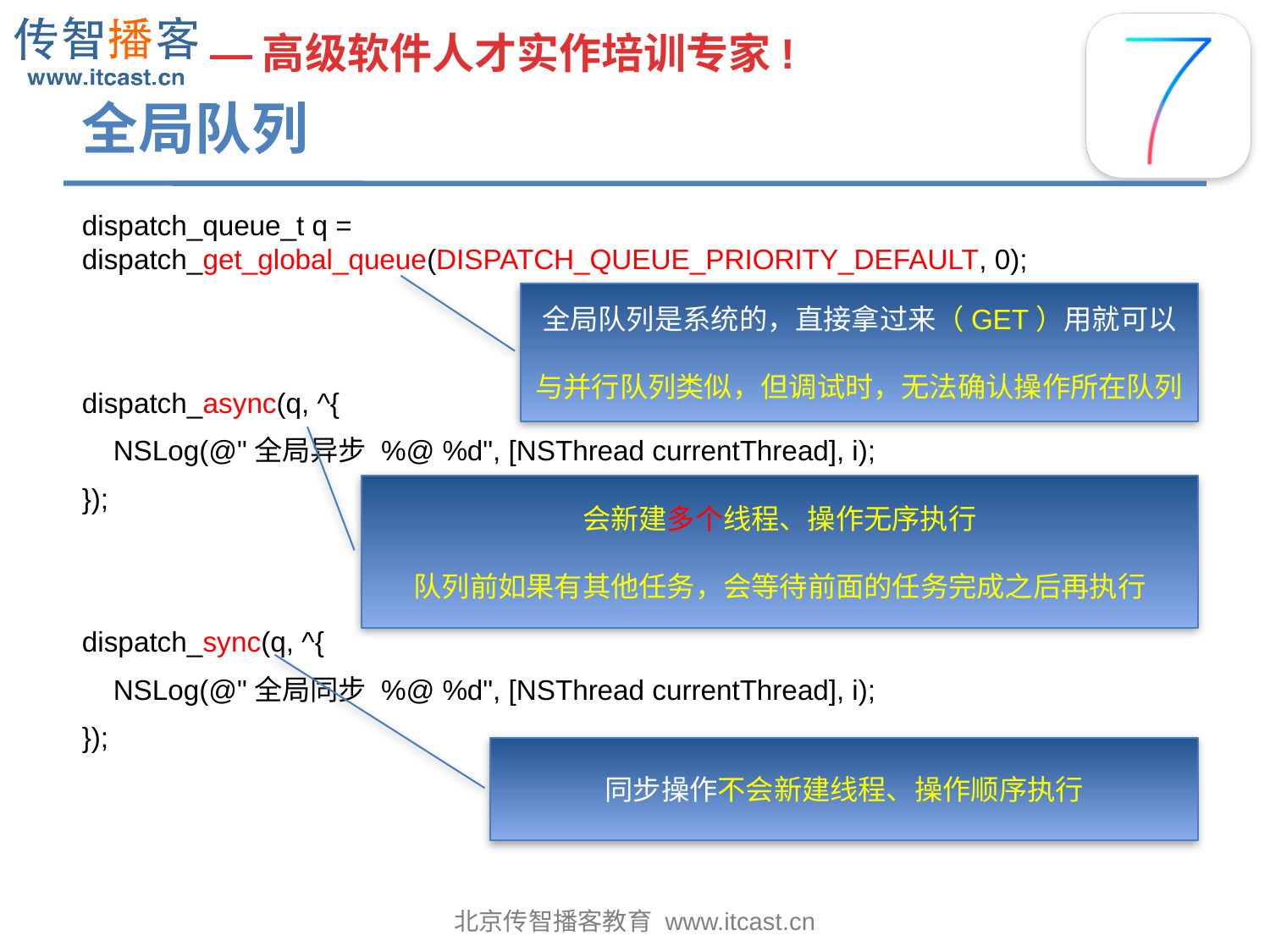

# 全局队列
dispatch_queue_t q = dispatch_get_global_queue(DISPATCH_QUEUE_PRIORITY_DEFAULT, 0);

dispatch_async(q, ^{
    NSLog(@"全局异步 %@ %d", [NSThread currentThread], i);
});

dispatch_sync(q, ^{
    NSLog(@"全局同步 %@ %d", [NSThread currentThread], i);
});
全局队列是系统的，直接拿过来（GET）用就可以

与并行队列类似，但调试时，无法确认操作所在队列
会新建多个线程、操作无序执行

队列前如果有其他任务，会等待前面的任务完成之后再执行
同步操作不会新建线程、操作顺序执行